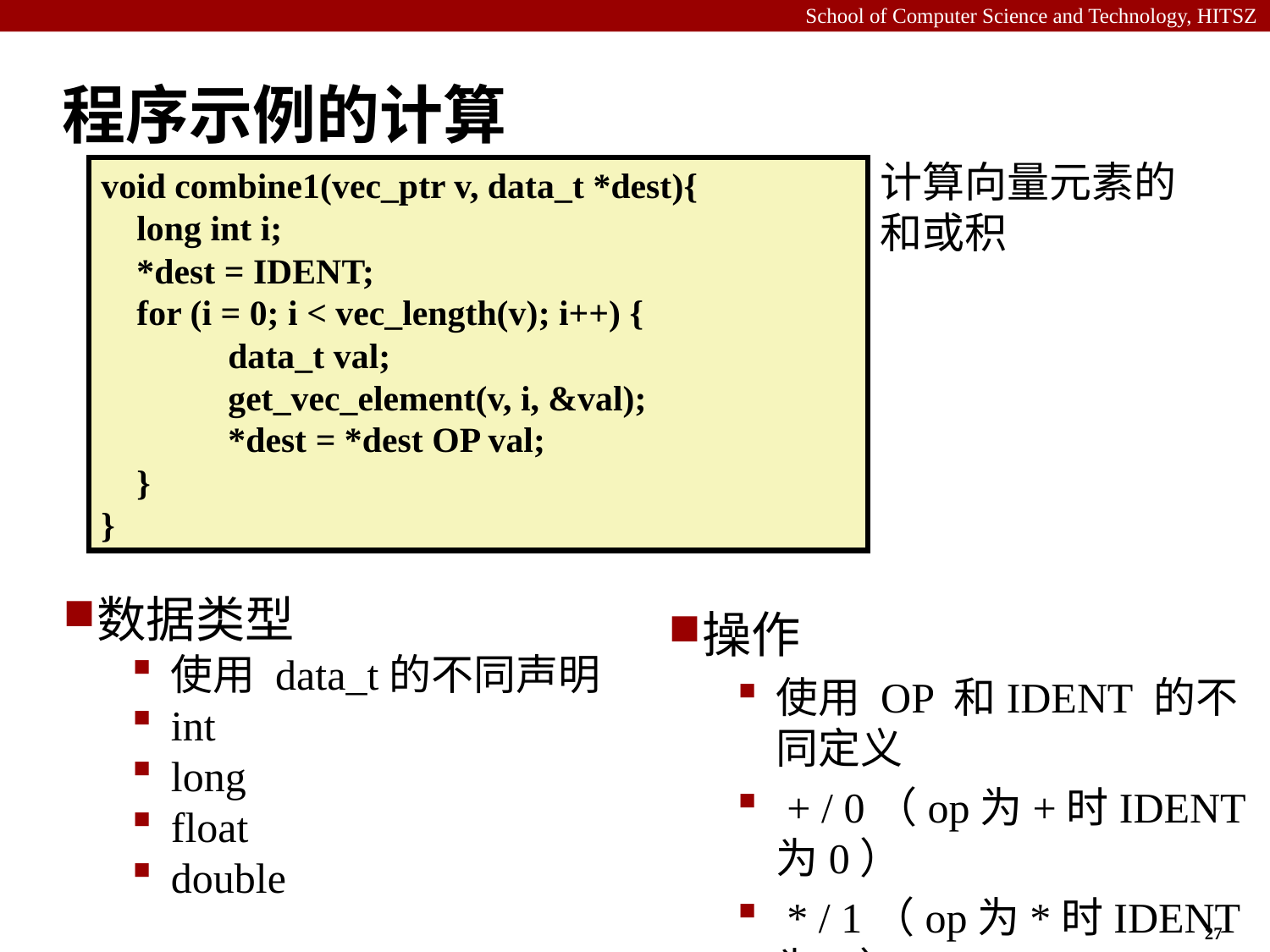

# 程序示例的计算
计算向量元素的和或积
void combine1(vec_ptr v, data_t *dest){
    long int i;
    *dest = IDENT;
    for (i = 0; i < vec_length(v); i++) {
	data_t val;
	get_vec_element(v, i, &val);
	*dest = *dest OP val;
    }
}
数据类型
使用 data_t的不同声明
int
long
float
double
操作
使用 OP 和IDENT 的不同定义
 + / 0（op为+时IDENT为0）
 * / 1（op为*时IDENT为1）